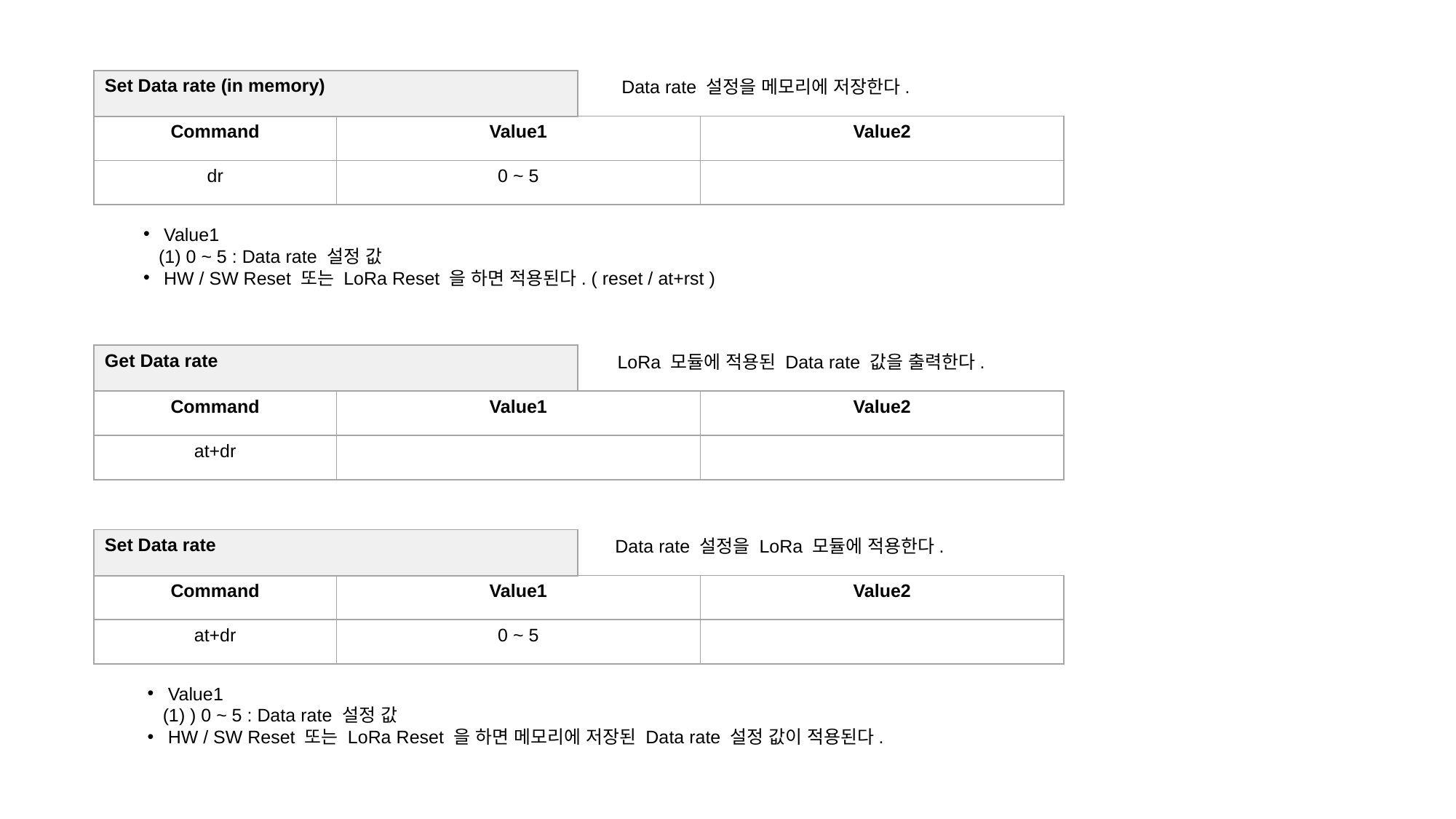

| Set Data rate (in memory) |
| --- |
Data rate 설정을 메모리에 저장한다.
| Command | Value1 | Value2 |
| --- | --- | --- |
| dr | 0 ~ 5 |  |
Value1
   (1) 0 ~ 5 : Data rate 설정 값
HW / SW Reset 또는 LoRa Reset 을 하면 적용된다. ( reset / at+rst )
| Get Data rate |
| --- |
LoRa 모듈에 적용된 Data rate 값을 출력한다.
| Command | Value1 | Value2 |
| --- | --- | --- |
| at+dr |  |  |
| Set Data rate |
| --- |
Data rate 설정을 LoRa 모듈에 적용한다.
| Command | Value1 | Value2 |
| --- | --- | --- |
| at+dr | 0 ~ 5 |  |
Value1
   (1) ) 0 ~ 5 : Data rate 설정 값
HW / SW Reset 또는 LoRa Reset 을 하면 메모리에 저장된 Data rate 설정 값이 적용된다.